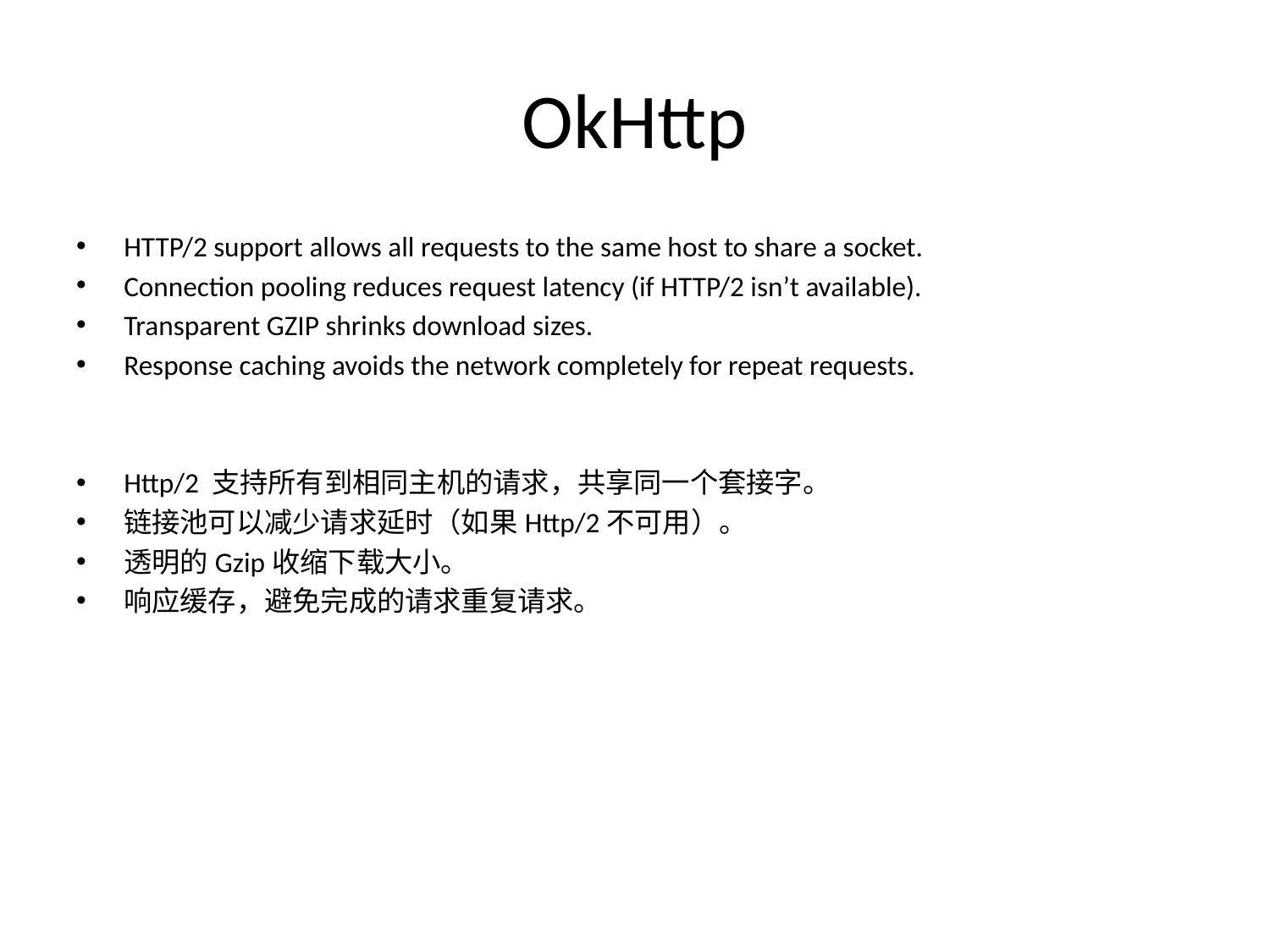

# OkHttp
HTTP/2 support allows all requests to the same host to share a socket.
Connection pooling reduces request latency (if HTTP/2 isn’t available).
Transparent GZIP shrinks download sizes.
Response caching avoids the network completely for repeat requests.

Http/2 支持所有到相同主机的请求，共享同一个套接字。
链接池可以减少请求延时（如果Http/2不可用）。
透明的Gzip收缩下载大小。
响应缓存，避免完成的请求重复请求。